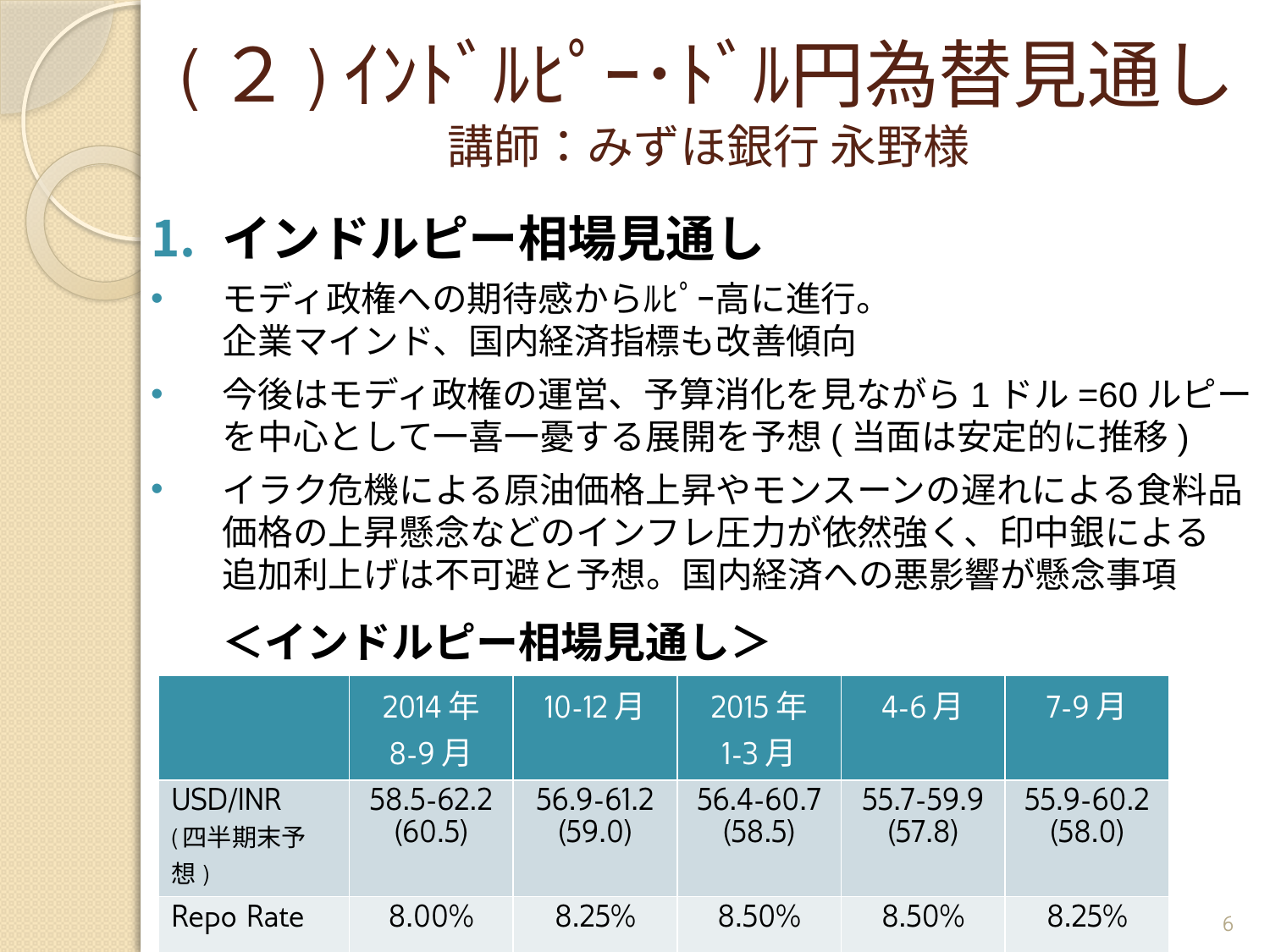

# (２)ｲﾝﾄﾞﾙﾋﾟｰ･ﾄﾞﾙ円為替見通し 講師：みずほ銀行 永野様
インドルピー相場見通し
モディ政権への期待感からﾙﾋﾟｰ高に進行。
企業マインド、国内経済指標も改善傾向
今後はモディ政権の運営、予算消化を見ながら1ドル=60ルピーを中心として一喜一憂する展開を予想(当面は安定的に推移)
イラク危機による原油価格上昇やモンスーンの遅れによる食料品価格の上昇懸念などのインフレ圧力が依然強く、印中銀による
追加利上げは不可避と予想。国内経済への悪影響が懸念事項
＜インドルピー相場見通し＞

|  | 2014年 8-9月 | 10-12月 | 2015年 1-3月 | 4-6月 | 7-9月 |
| --- | --- | --- | --- | --- | --- |
| USD/INR (四半期末予想) | 58.5-62.2 (60.5) | 56.9-61.2 (59.0) | 56.4-60.7 (58.5) | 55.7-59.9 (57.8) | 55.9-60.2 (58.0) |
| Repo Rate | 8.00% | 8.25% | 8.50% | 8.50% | 8.25% |
6